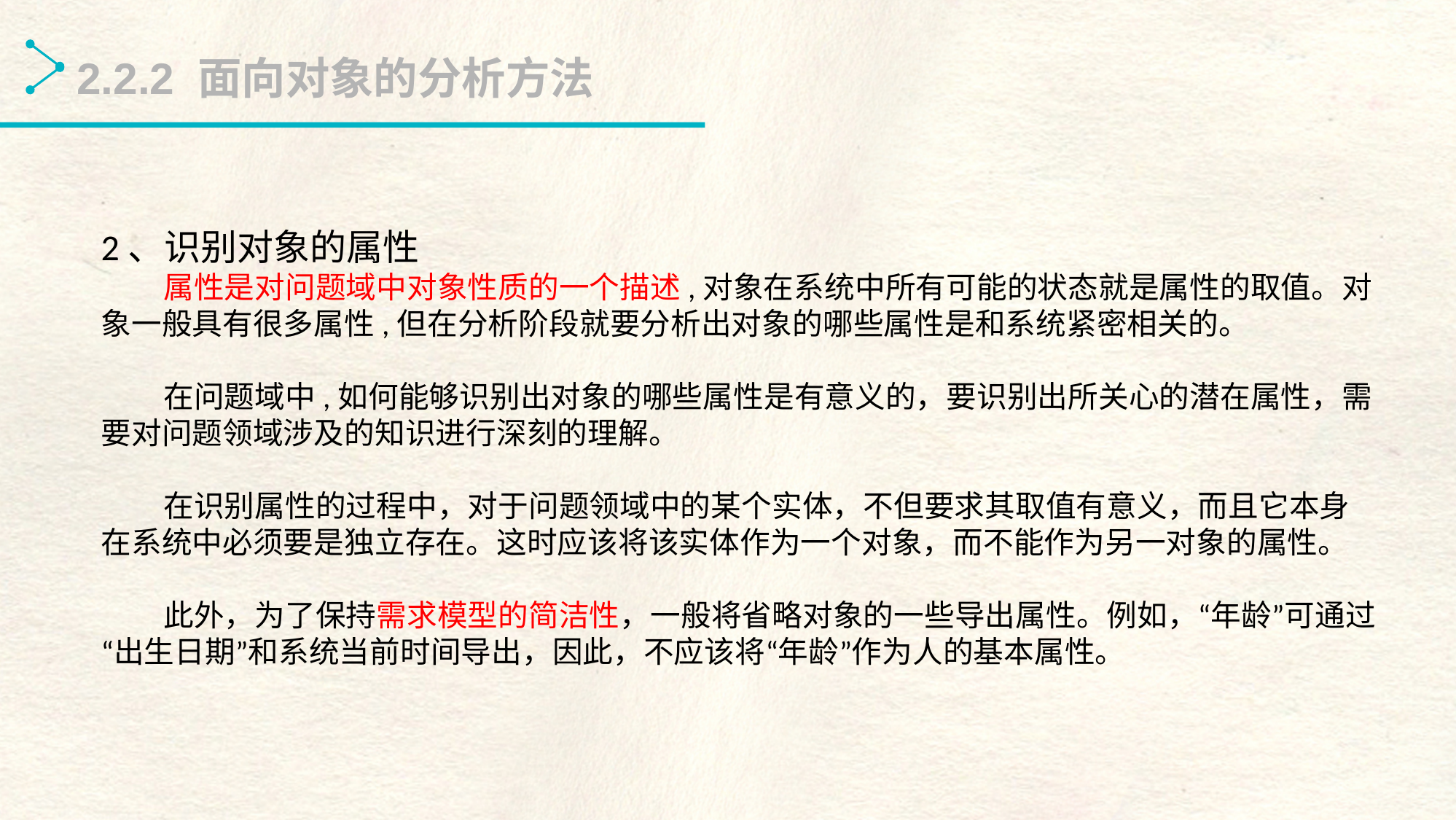

2.2.2 面向对象的分析方法

2、识别对象的属性
        属性是对问题域中对象性质的一个描述,对象在系统中所有可能的状态就是属性的取值。对象一般具有很多属性,但在分析阶段就要分析出对象的哪些属性是和系统紧密相关的。

        在问题域中,如何能够识别出对象的哪些属性是有意义的，要识别出所关心的潜在属性，需要对问题领域涉及的知识进行深刻的理解。

        在识别属性的过程中，对于问题领域中的某个实体，不但要求其取值有意义，而且它本身在系统中必须要是独立存在。这时应该将该实体作为一个对象，而不能作为另一对象的属性。

        此外，为了保持需求模型的简洁性，一般将省略对象的一些导出属性。例如，“年龄”可通过“出生日期”和系统当前时间导出，因此，不应该将“年龄”作为人的基本属性。